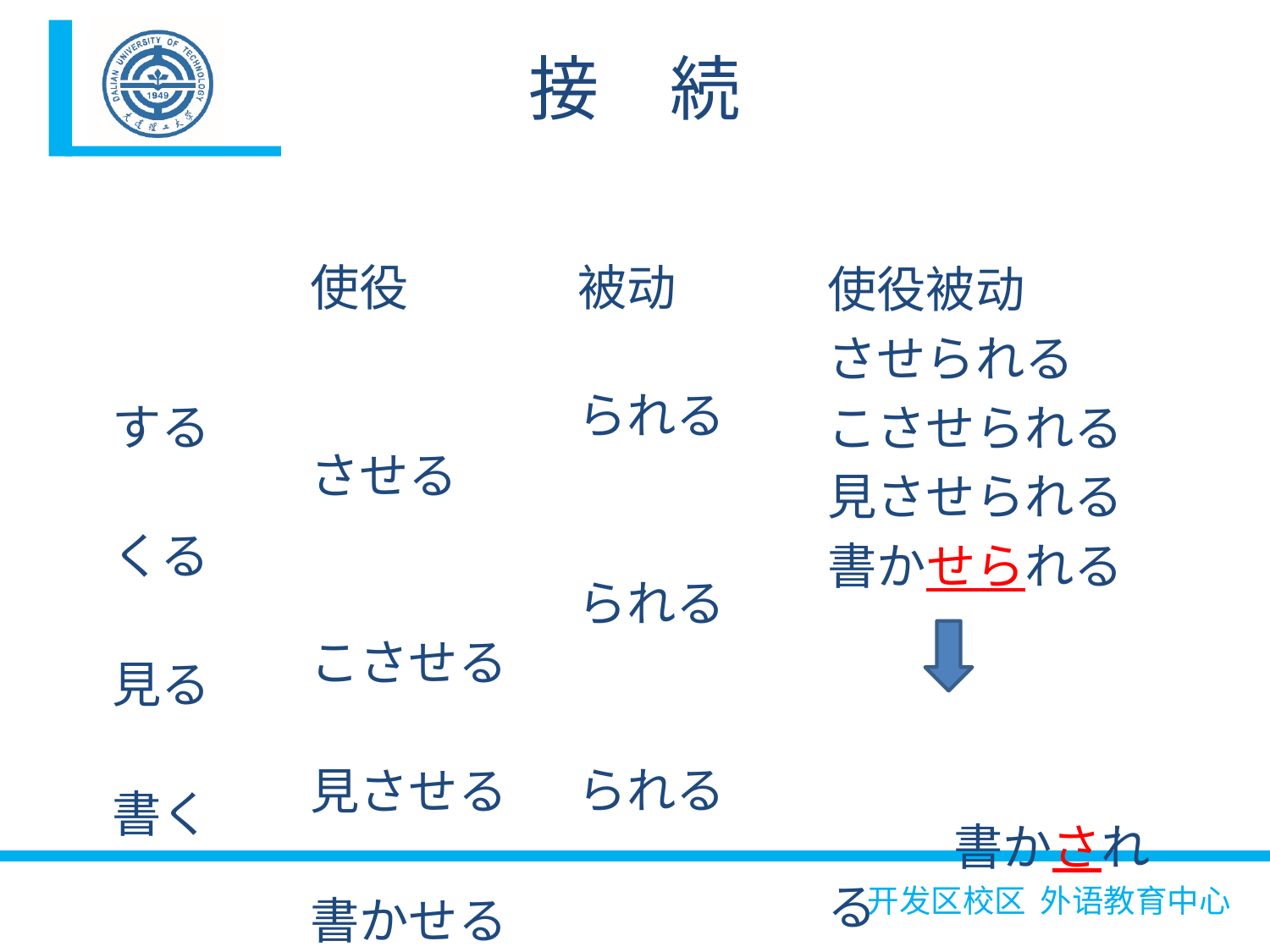

接　続

する
くる
見る
書く

被动
られる
られる
られる
られる

使役
させる
こさせる
見させる
書かせる

使役被动
させられる
こさせられる
見させられる
書かせられる
　　　　　　　　　　　　　　　　　　　 　書かされる